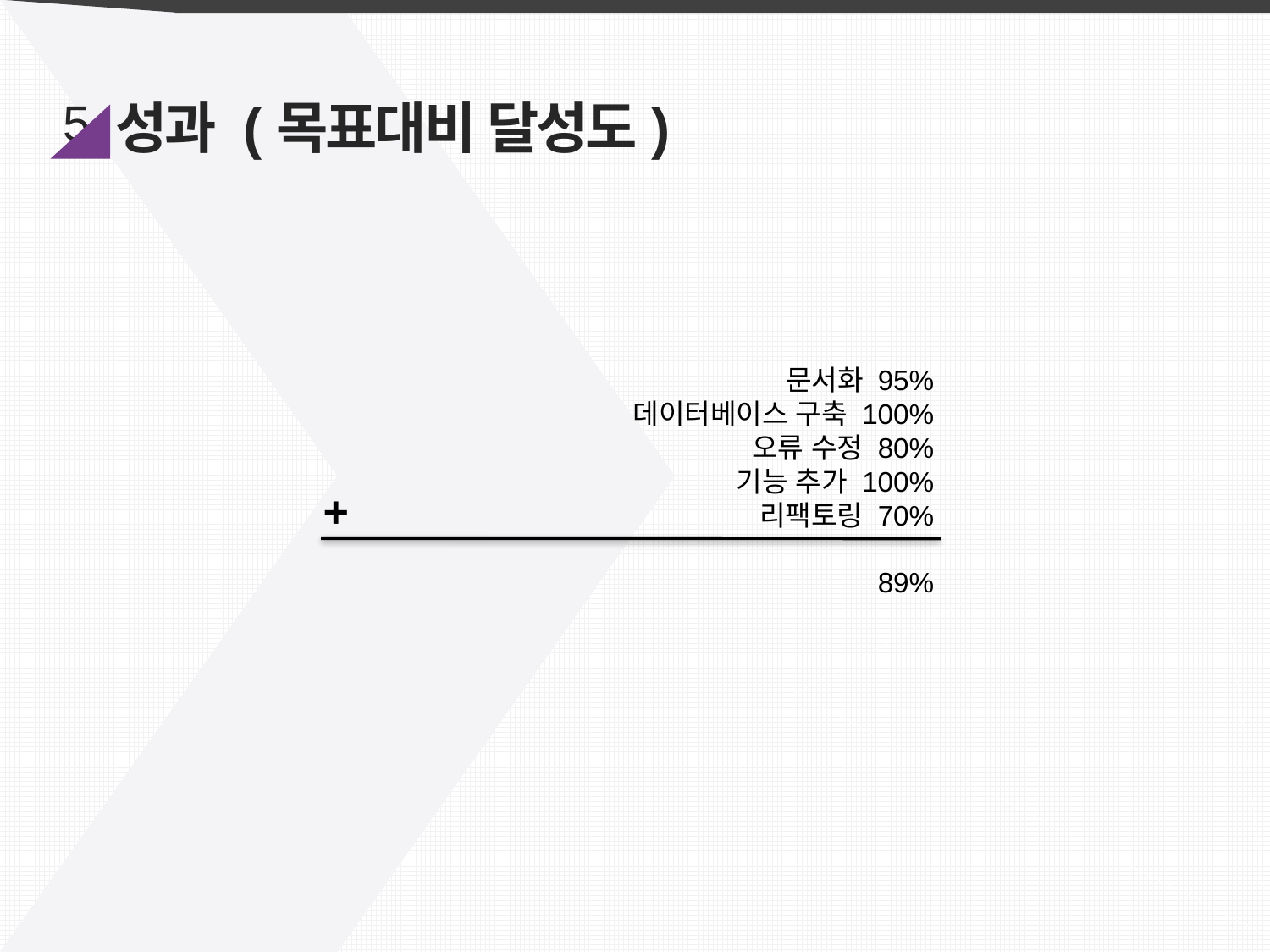

5
성과 (목표대비 달성도)

문서화 95%
데이터베이스 구축 100%
오류 수정 80%
기능 추가 100%
리팩토링 70%

89%
+